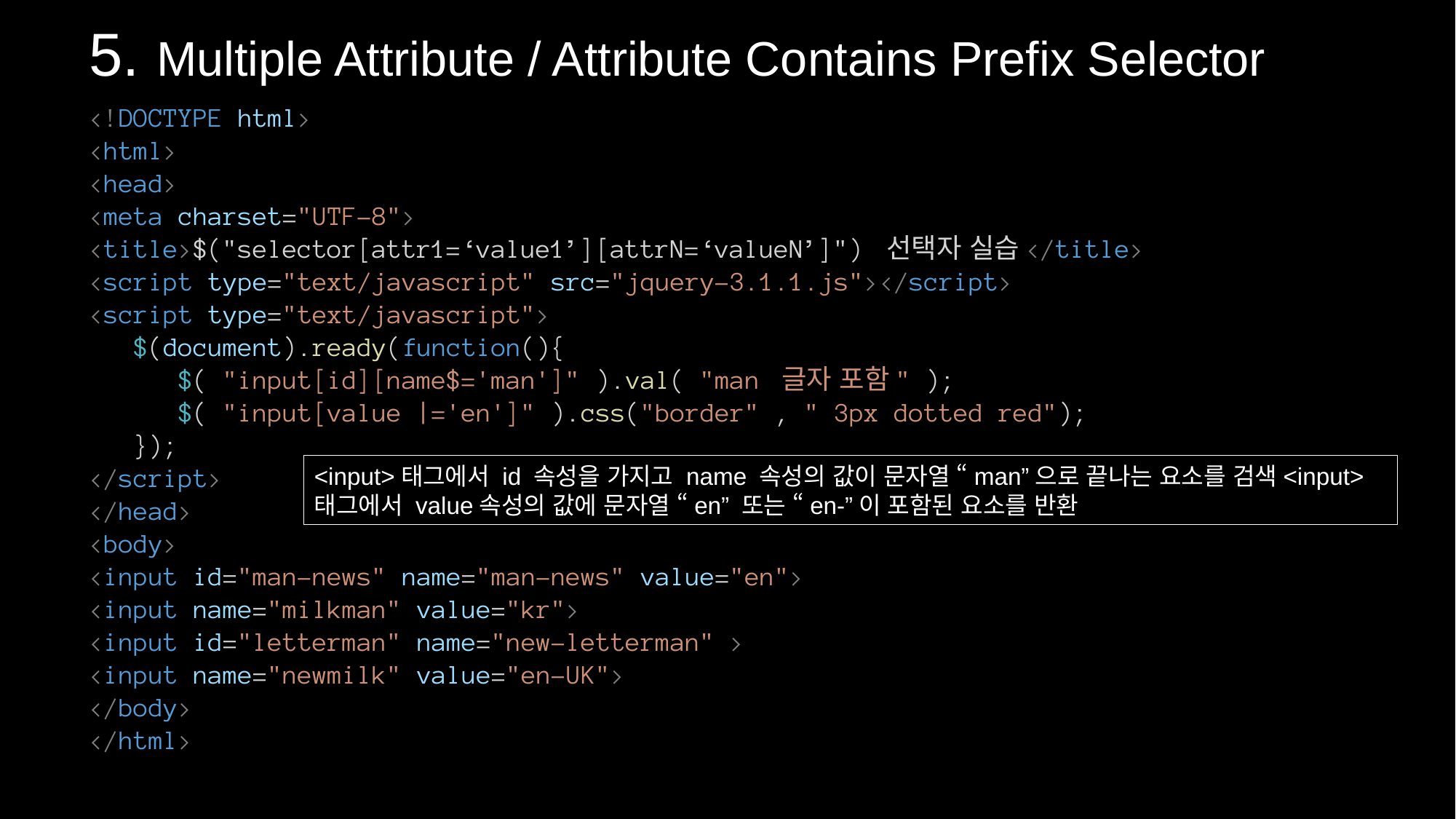

5. Multiple Attribute / Attribute Contains Prefix Selector
<!DOCTYPE html>
<html>
<head>
<meta charset="UTF-8">
<title>$("selector[attr1=‘value1’][attrN=‘valueN’]") 선택자 실습</title>
<script type="text/javascript" src="jquery-3.1.1.js"></script>
<script type="text/javascript">
   $(document).ready(function(){
      $( "input[id][name$='man']" ).val( "man 글자 포함" );
      $( "input[value |='en']" ).css("border" , " 3px dotted red");
   });
</script>
</head>
<body>
<input id="man-news" name="man-news" value="en">
<input name="milkman" value="kr">
<input id="letterman" name="new-letterman" >
<input name="newmilk" value="en-UK">
</body>
</html>
<input>태그에서 id 속성을 가지고 name 속성의 값이 문자열 “man”으로 끝나는 요소를 검색<input>태그에서 value속성의 값에 문자열 “en” 또는 “en-”이 포함된 요소를 반환